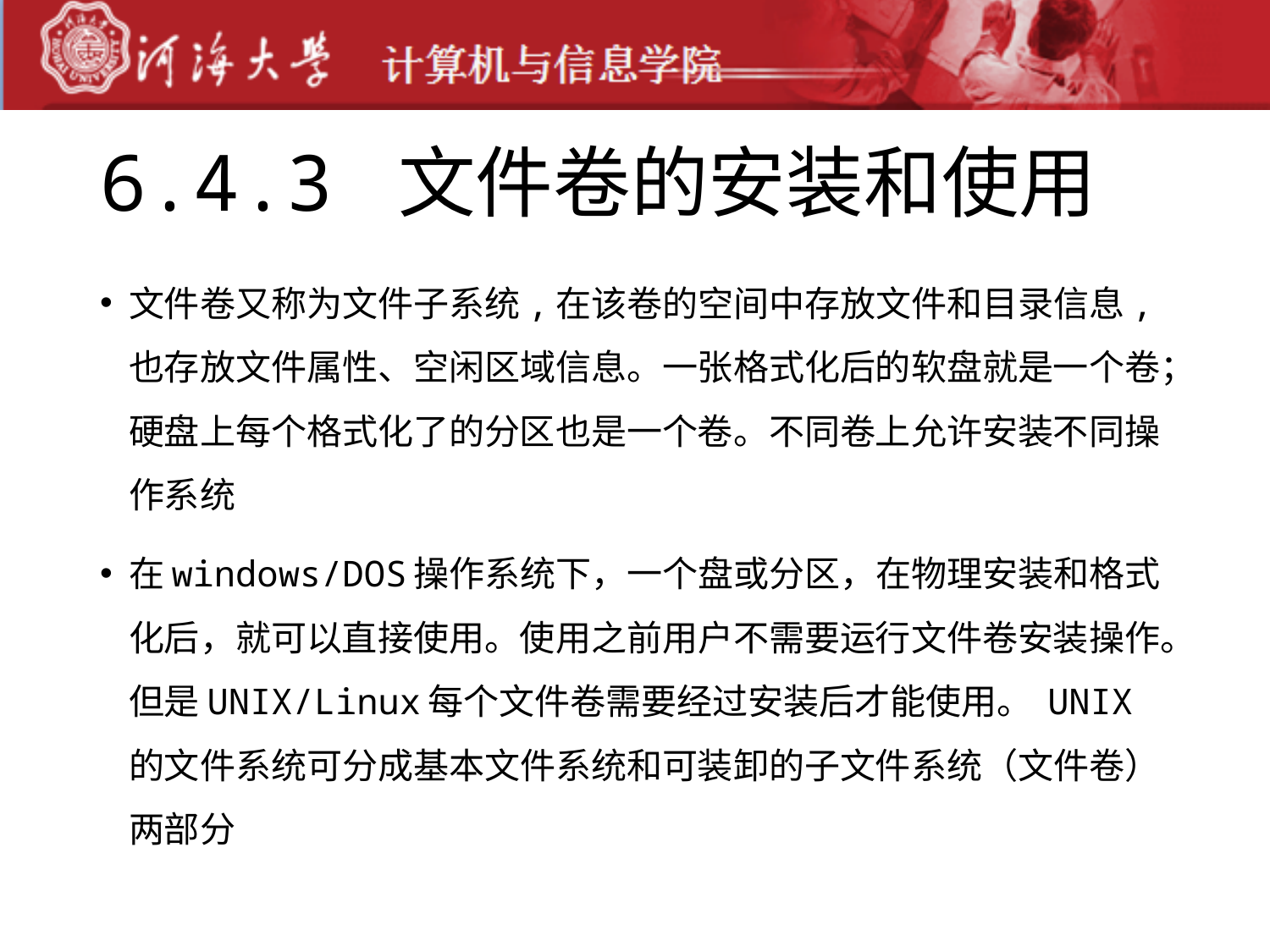

# 6.4.3 文件卷的安装和使用
文件卷又称为文件子系统,在该卷的空间中存放文件和目录信息,也存放文件属性、空闲区域信息。一张格式化后的软盘就是一个卷；硬盘上每个格式化了的分区也是一个卷。不同卷上允许安装不同操作系统
在windows/DOS操作系统下，一个盘或分区，在物理安装和格式化后，就可以直接使用。使用之前用户不需要运行文件卷安装操作。但是UNIX/Linux每个文件卷需要经过安装后才能使用。 UNIX的文件系统可分成基本文件系统和可装卸的子文件系统（文件卷）两部分